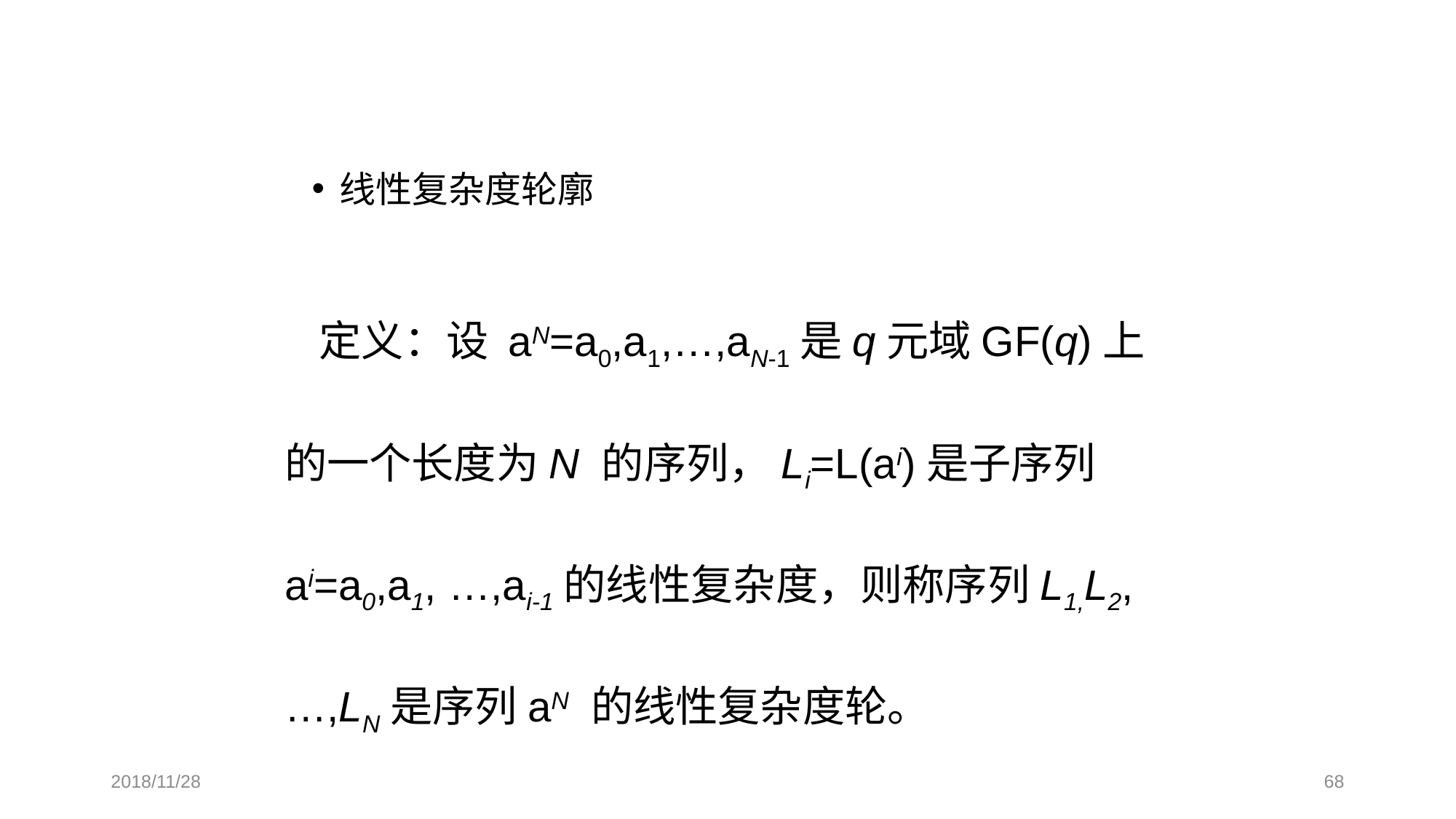

线性复杂度轮廓
    定义：设 aN=a0,a1,…,aN-1是q元域GF(q)上的一个长度为N 的序列，Li=L(ai)是子序列 ai=a0,a1, …,ai-1的线性复杂度，则称序列L1,L2, …,LN是序列aN 的线性复杂度轮。

2018/11/28
68